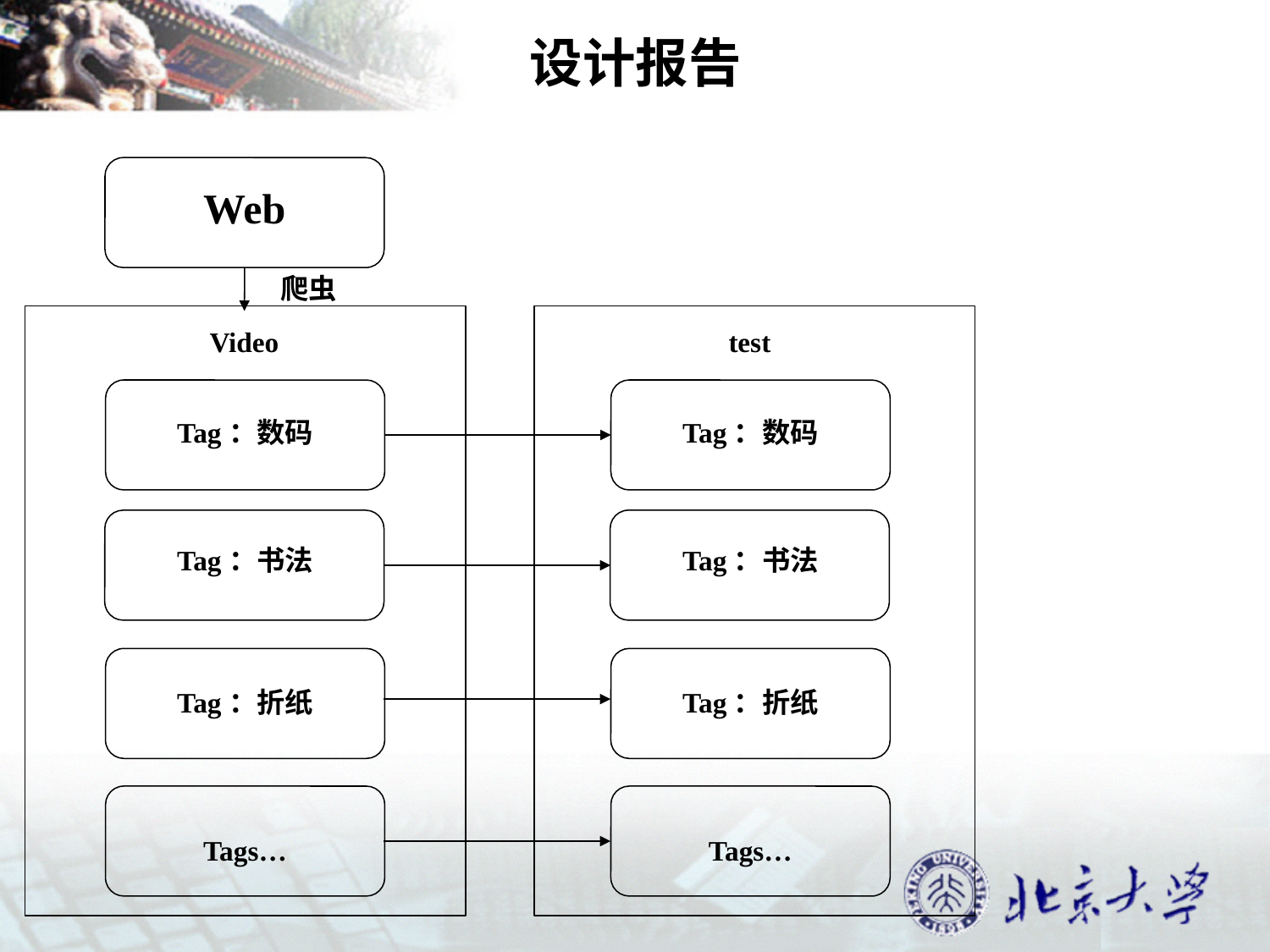

设计报告

Web
爬虫

Video
test

Tag：数码
Tag：数码

Tag：书法
Tag：书法

Tag：折纸
Tag：折纸

Tags…
Tags…